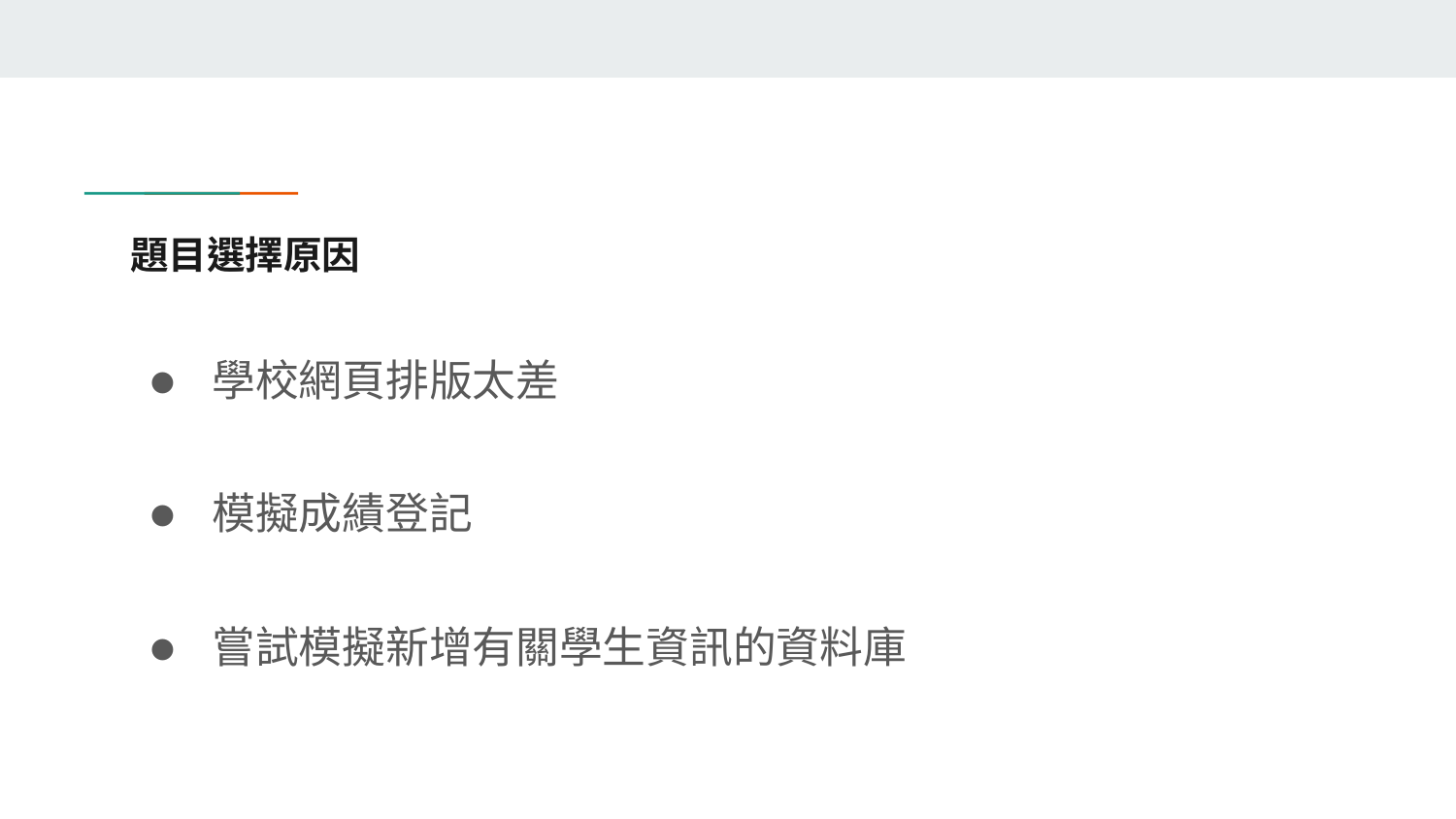

# 題目選擇原因
學校網頁排版太差

模擬成績登記

嘗試模擬新增有關學生資訊的資料庫